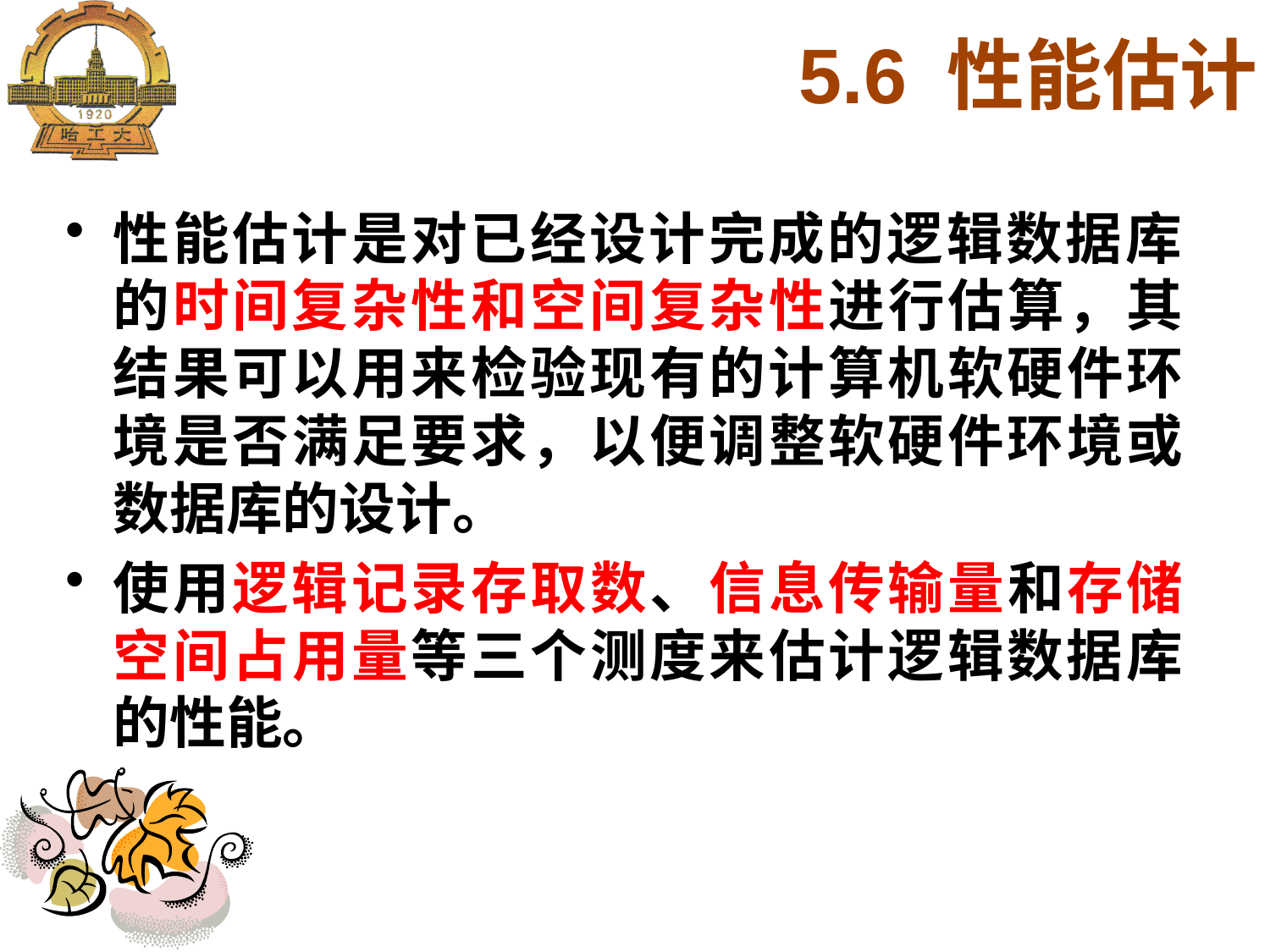

5.6 性能估计
性能估计是对已经设计完成的逻辑数据库的时间复杂性和空间复杂性进行估算，其结果可以用来检验现有的计算机软硬件环境是否满足要求，以便调整软硬件环境或数据库的设计。
使用逻辑记录存取数、信息传输量和存储空间占用量等三个测度来估计逻辑数据库的性能。